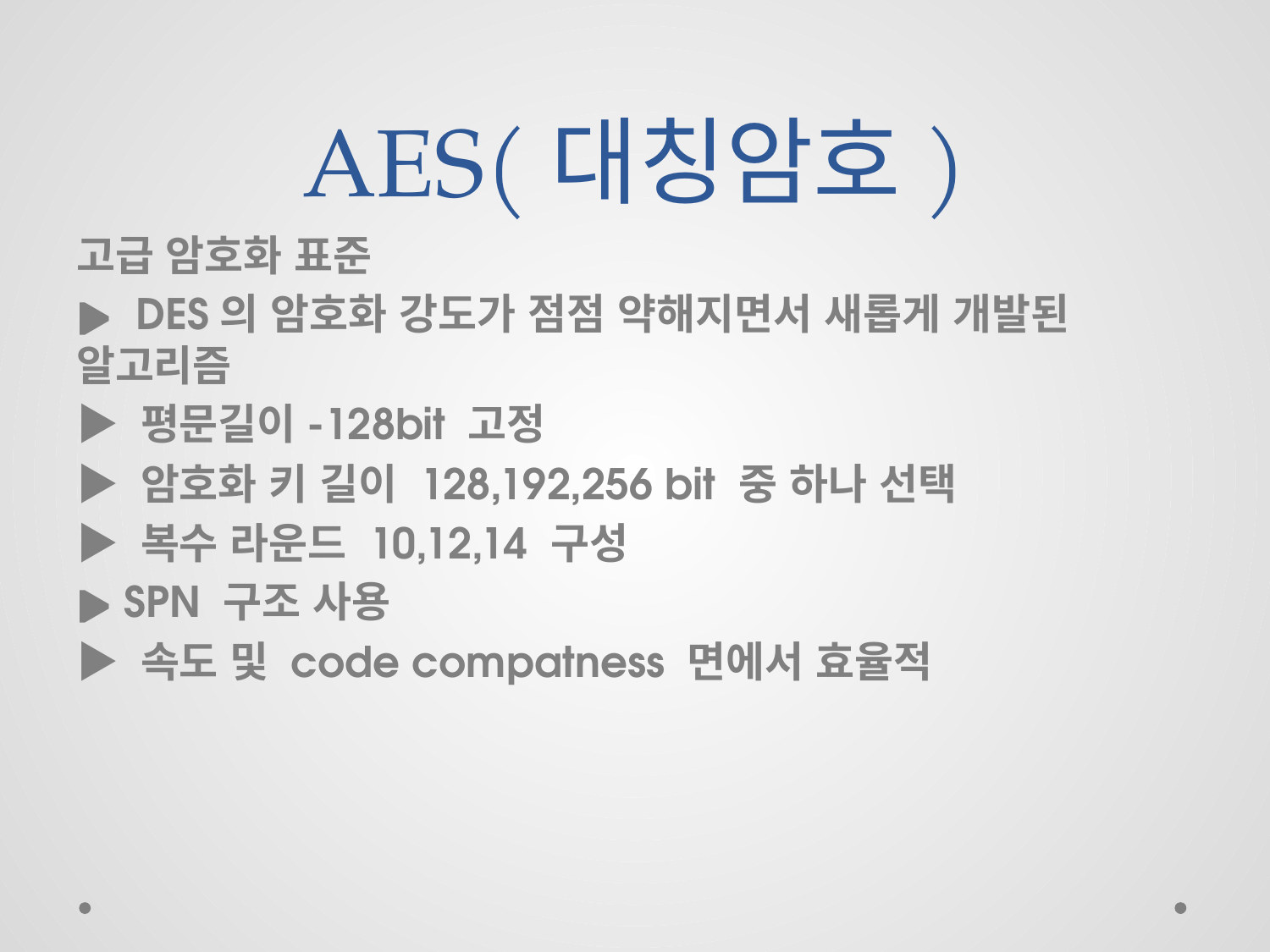

# AES(대칭암호)
고급 암호화 표준
▶  DES의 암호화 강도가 점점 약해지면서 새롭게 개발된 알고리즘
▶ 평문길이-128bit 고정
▶ 암호화 키 길이 128,192,256 bit 중 하나 선택
▶ 복수 라운드 10,12,14 구성
▶ SPN 구조 사용
▶ 속도 및 code compatness 면에서 효율적